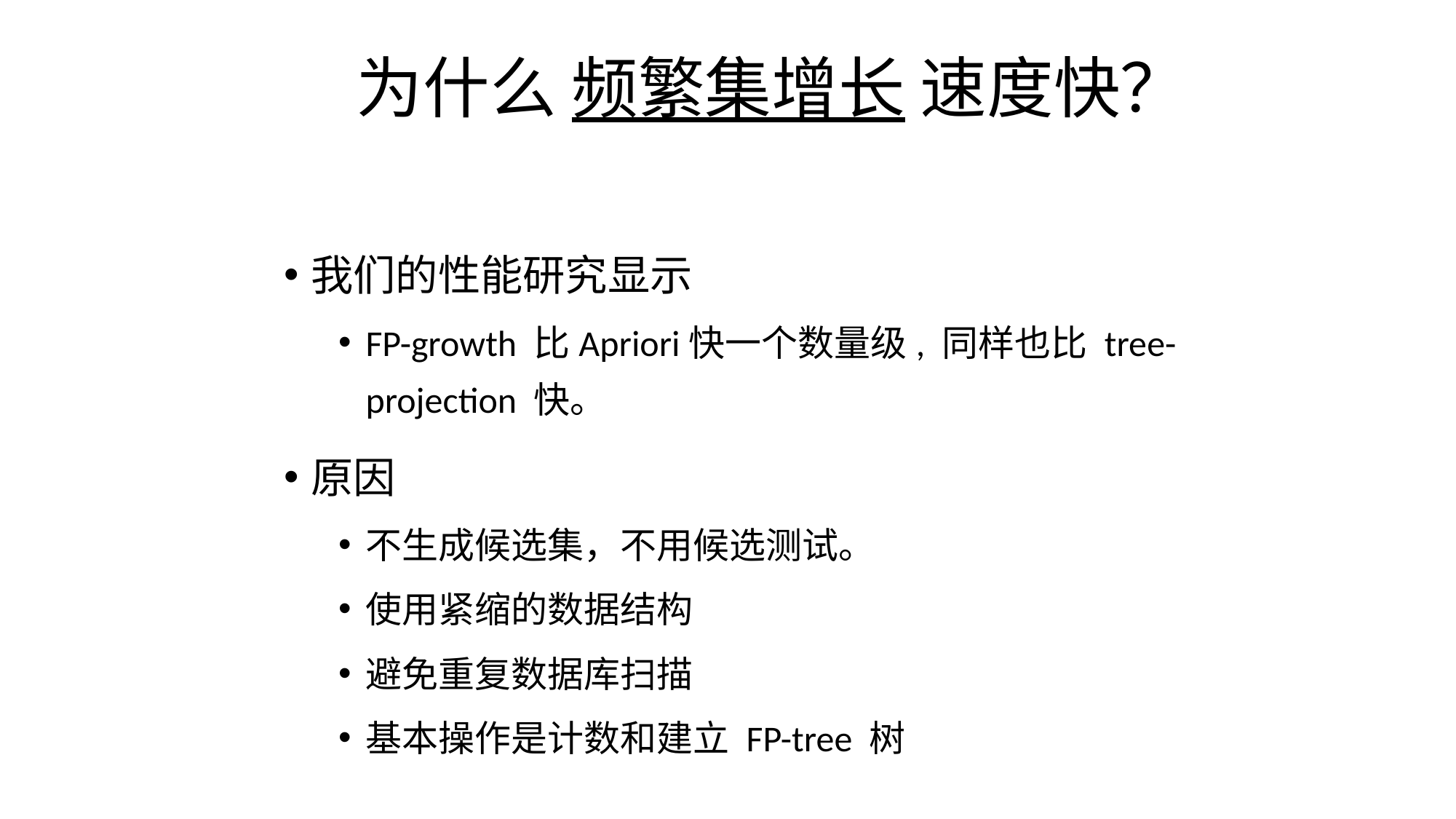

# 为什么 频繁集增长 速度快？
我们的性能研究显示
FP-growth 比Apriori快一个数量级, 同样也比 tree-projection 快。
原因
不生成候选集，不用候选测试。
使用紧缩的数据结构
避免重复数据库扫描
基本操作是计数和建立 FP-tree 树